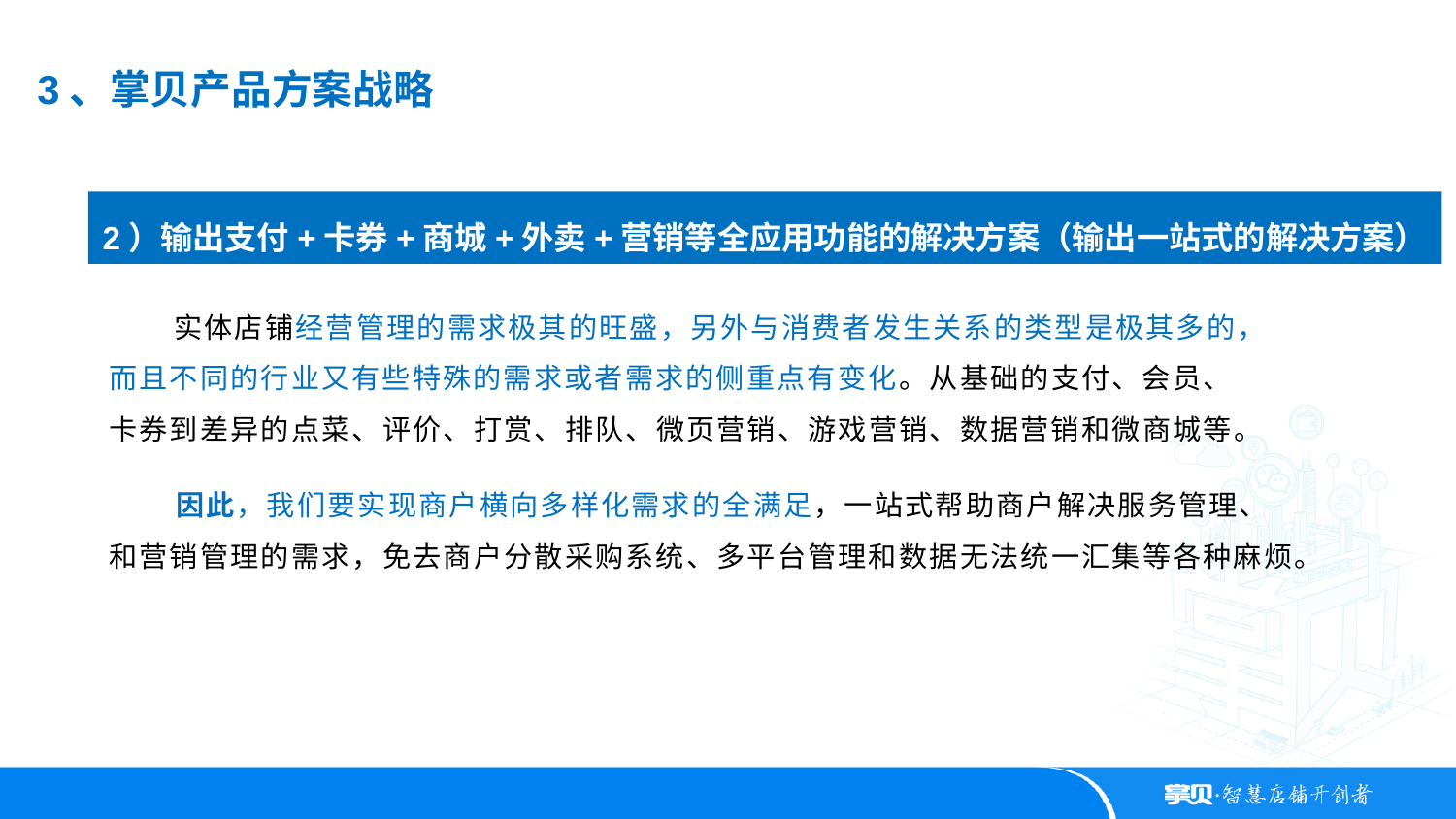

3、掌贝产品方案战略
2）输出支付+卡券+商城+外卖+营销等全应用功能的解决方案（输出一站式的解决方案）
       实体店铺经营管理的需求极其的旺盛，另外与消费者发生关系的类型是极其多的，而且不同的行业又有些特殊的需求或者需求的侧重点有变化。从基础的支付、会员、卡券到差异的点菜、评价、打赏、排队、微页营销、游戏营销、数据营销和微商城等。

       因此，我们要实现商户横向多样化需求的全满足，一站式帮助商户解决服务管理、和营销管理的需求，免去商户分散采购系统、多平台管理和数据无法统一汇集等各种麻烦。